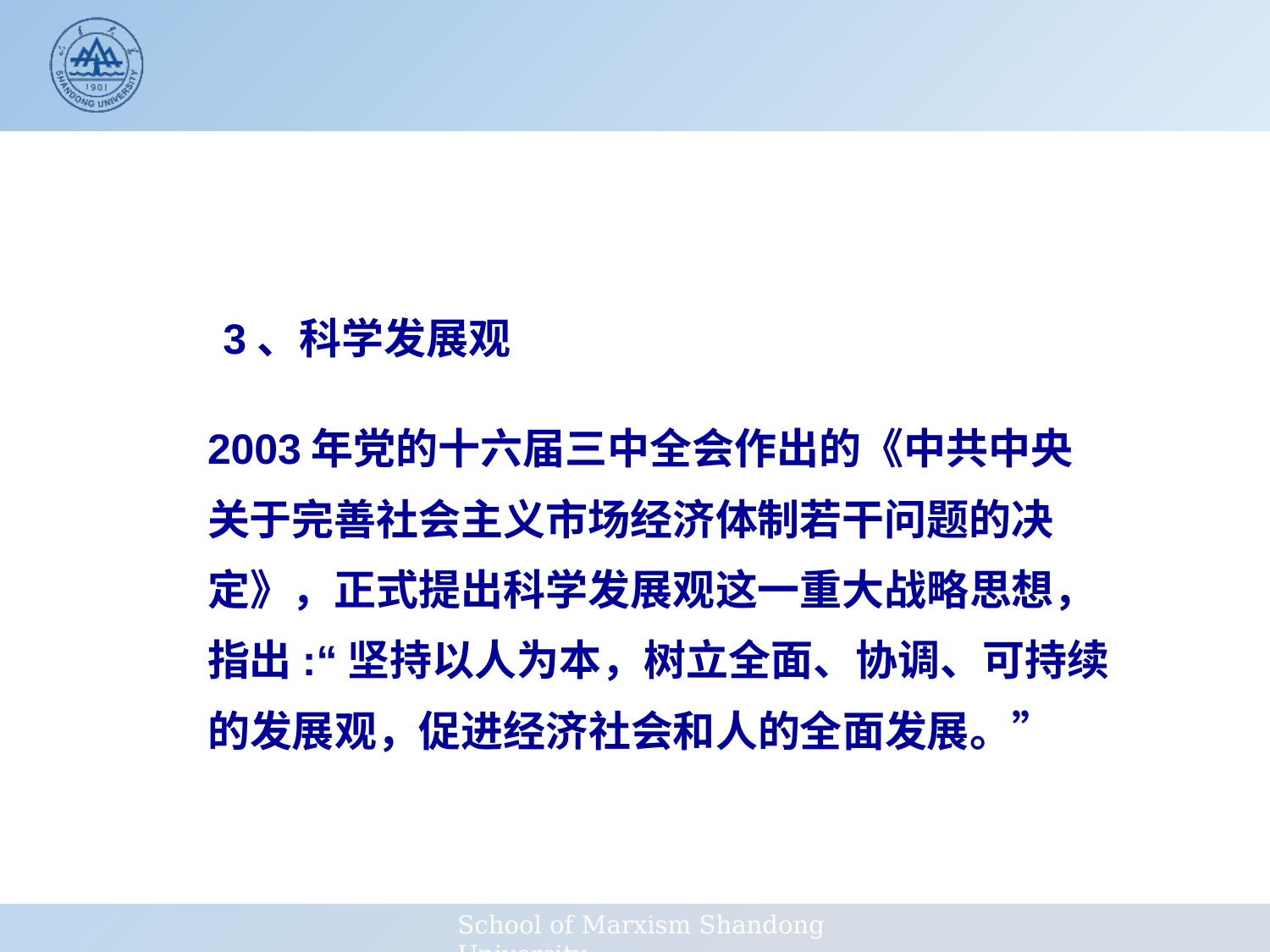

3、科学发展观
2003年党的十六届三中全会作出的《中共中央关于完善社会主义市场经济体制若干问题的决定》，正式提出科学发展观这一重大战略思想，指出:“坚持以人为本，树立全面、协调、可持续的发展观，促进经济社会和人的全面发展。”